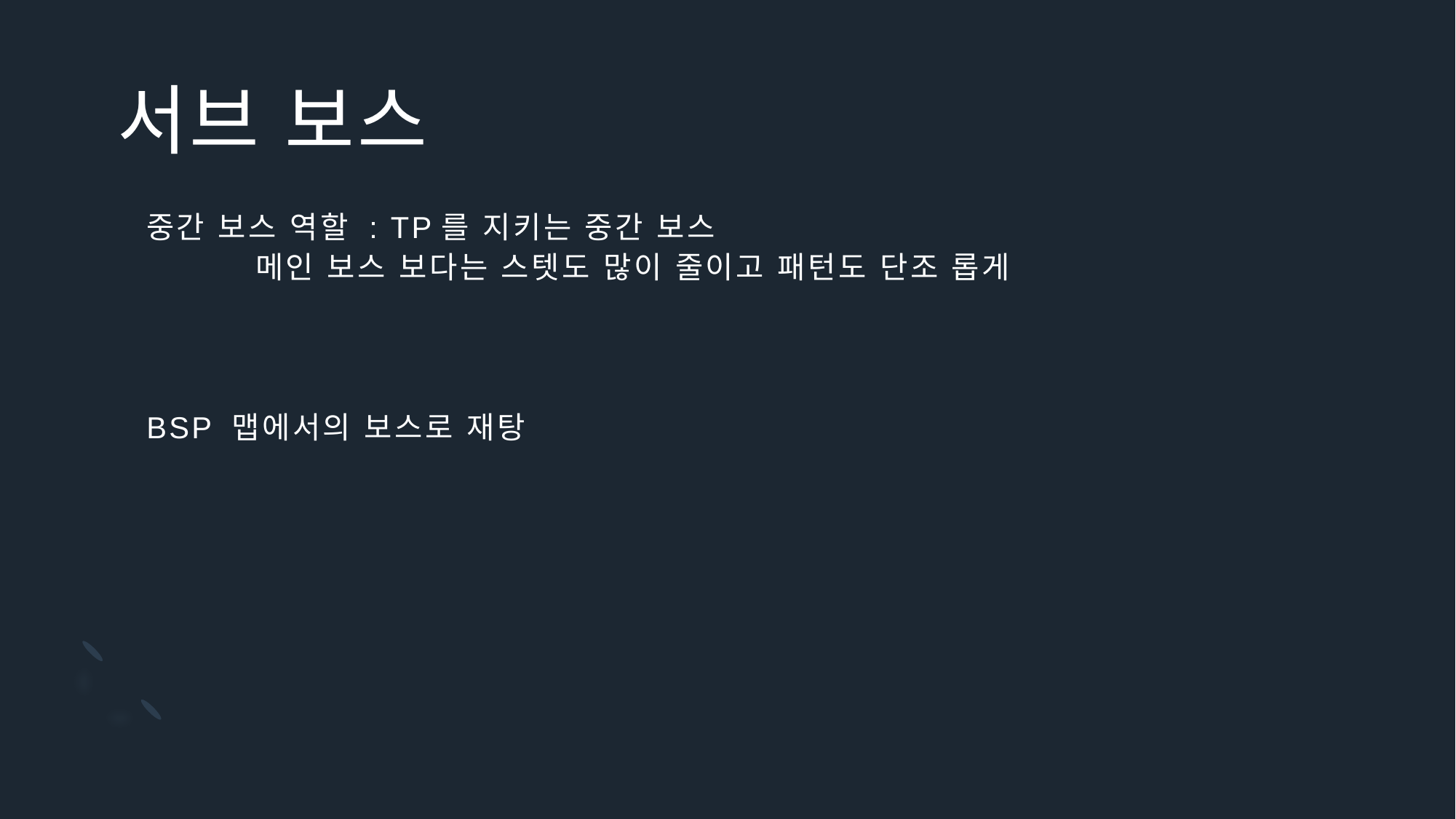

서브 보스
# 중간 보스 역할 : TP를 지키는 중간 보스 메인 보스 보다는 스텟도 많이 줄이고 패턴도 단조 롭게 BSP 맵에서의 보스로 재탕